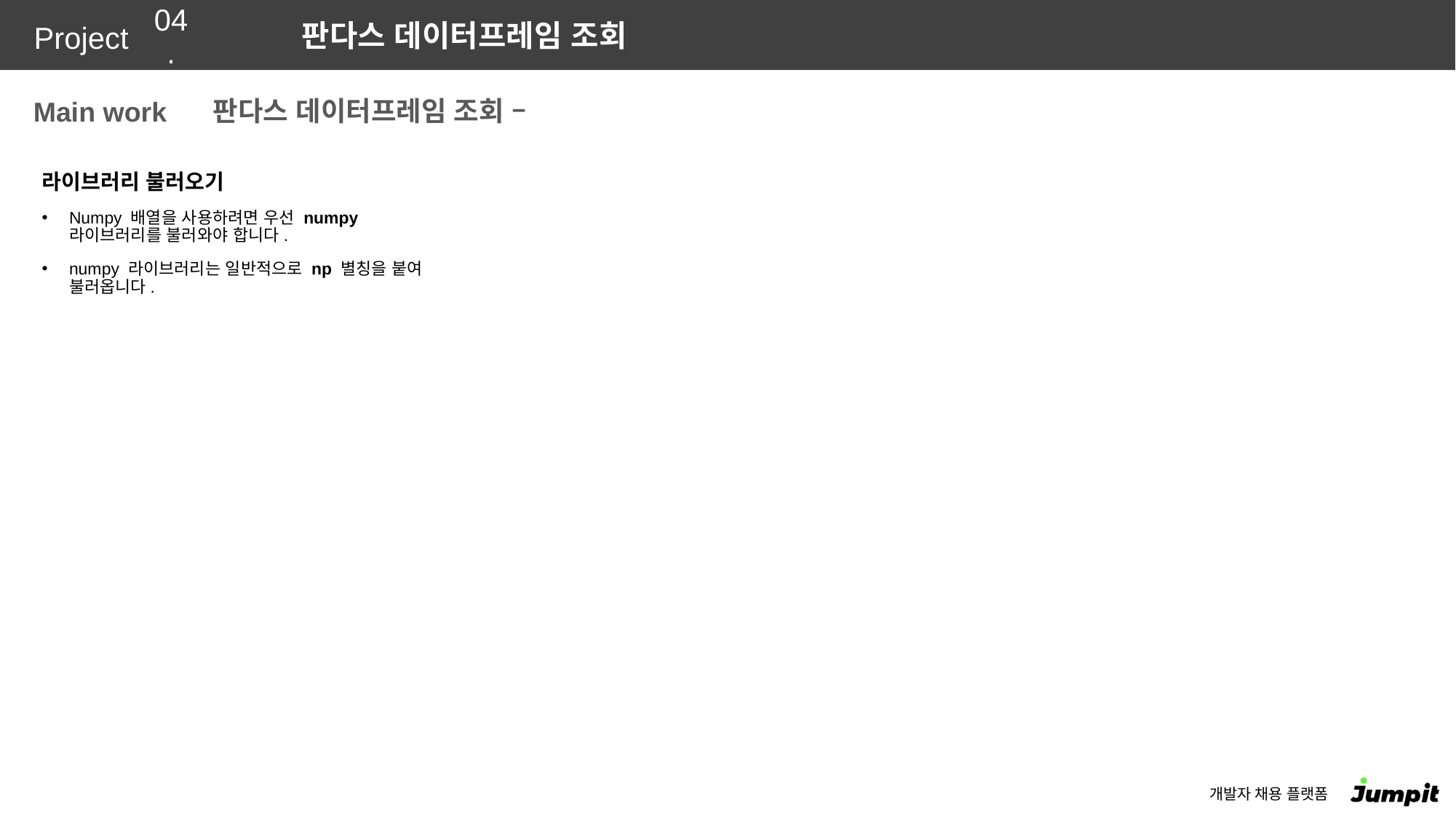

04.
판다스 데이터프레임 조회
판다스 데이터프레임 조회 –
라이브러리 불러오기
Numpy 배열을 사용하려면 우선 numpy 라이브러리를 불러와야 합니다.
numpy 라이브러리는 일반적으로 np 별칭을 붙여 불러옵니다.